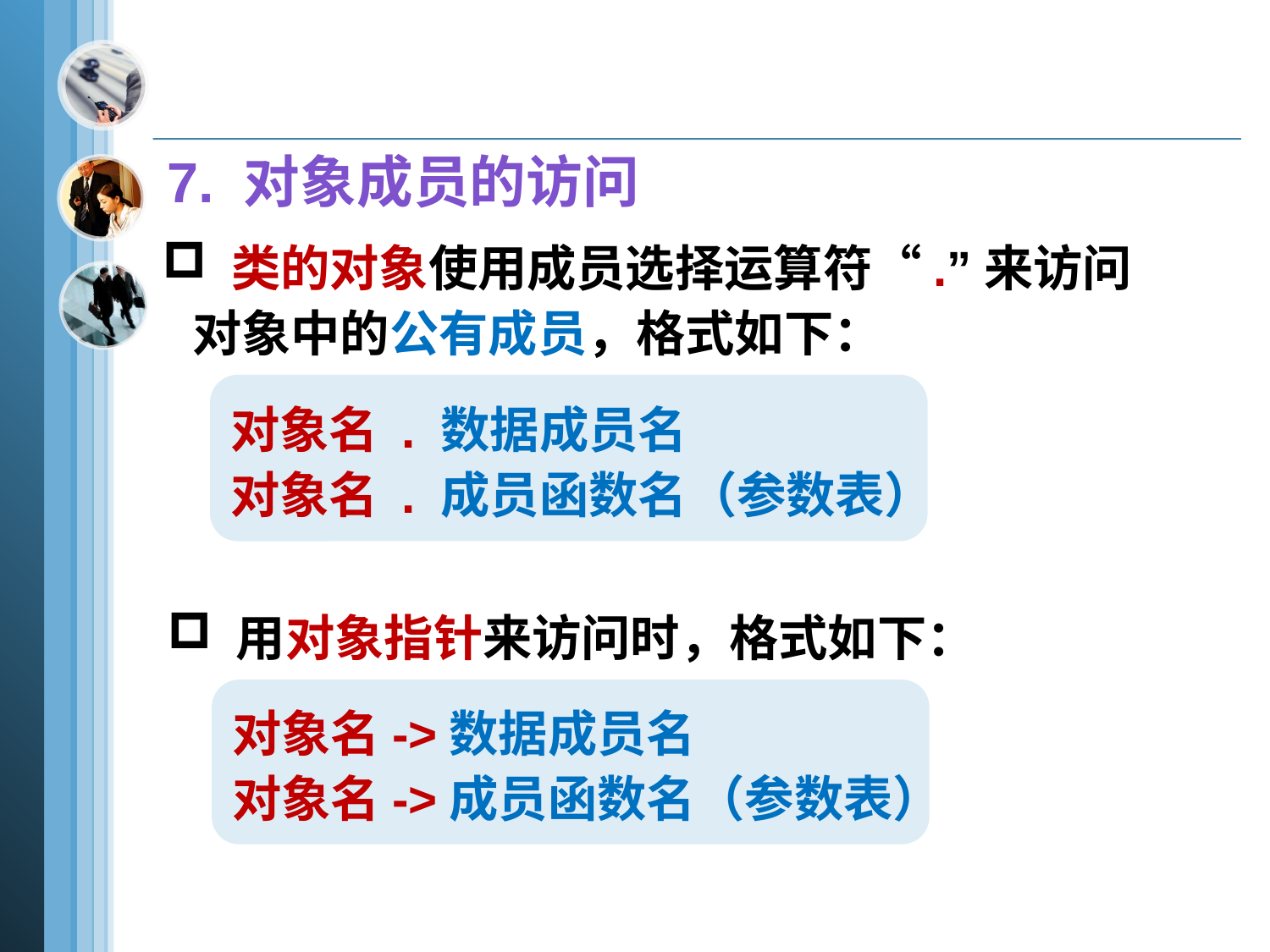

7. 对象成员的访问

 类的对象使用成员选择运算符“.”来访问对象中的公有成员，格式如下：
对象名 . 数据成员名
对象名 . 成员函数名（参数表）
 用对象指针来访问时，格式如下：
对象名->数据成员名
对象名->成员函数名（参数表）